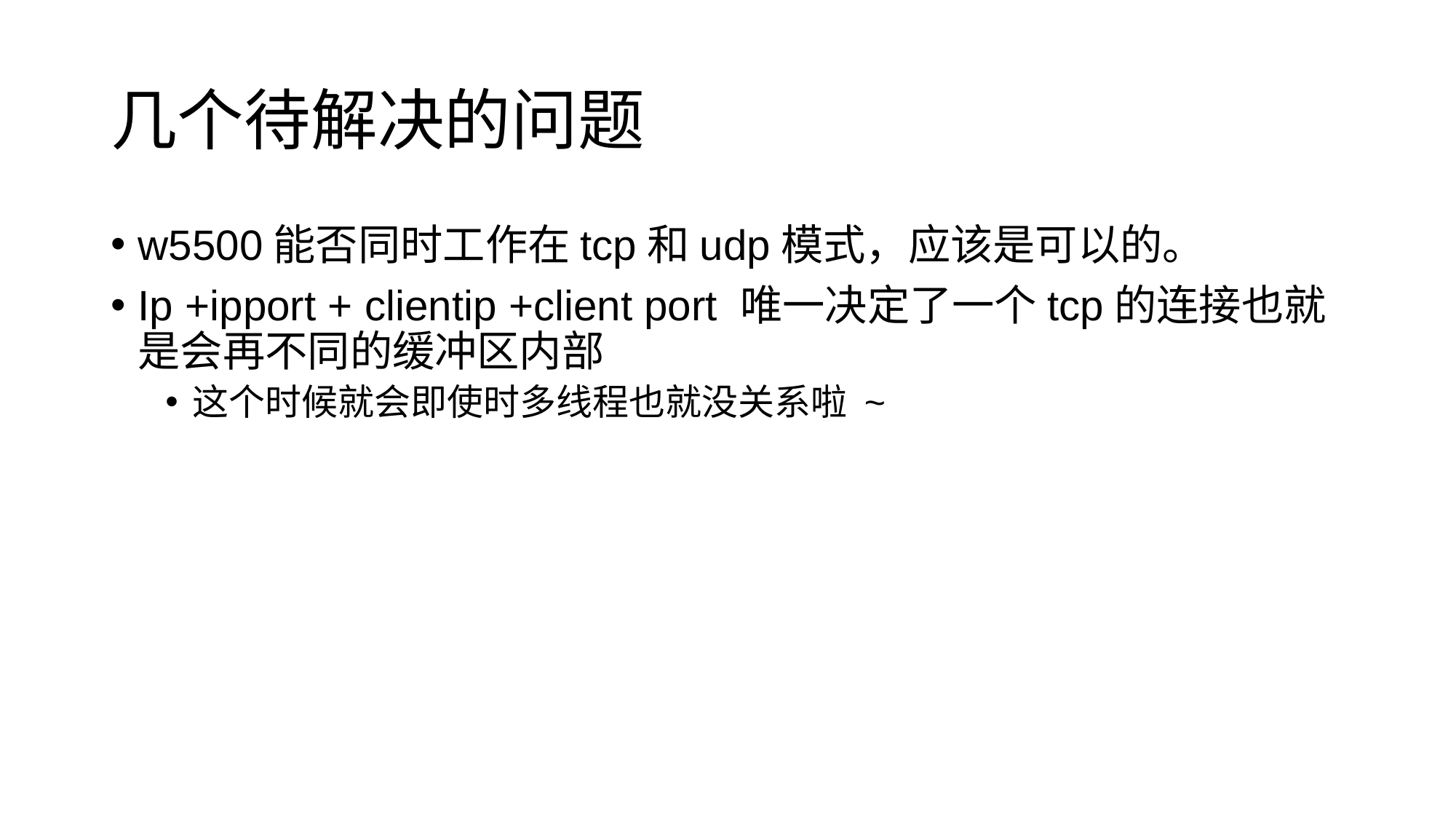

几个待解决的问题
w5500能否同时工作在tcp和udp模式，应该是可以的。
Ip +ipport + clientip +client port 唯一决定了一个tcp的连接也就是会再不同的缓冲区内部
这个时候就会即使时多线程也就没关系啦 ~